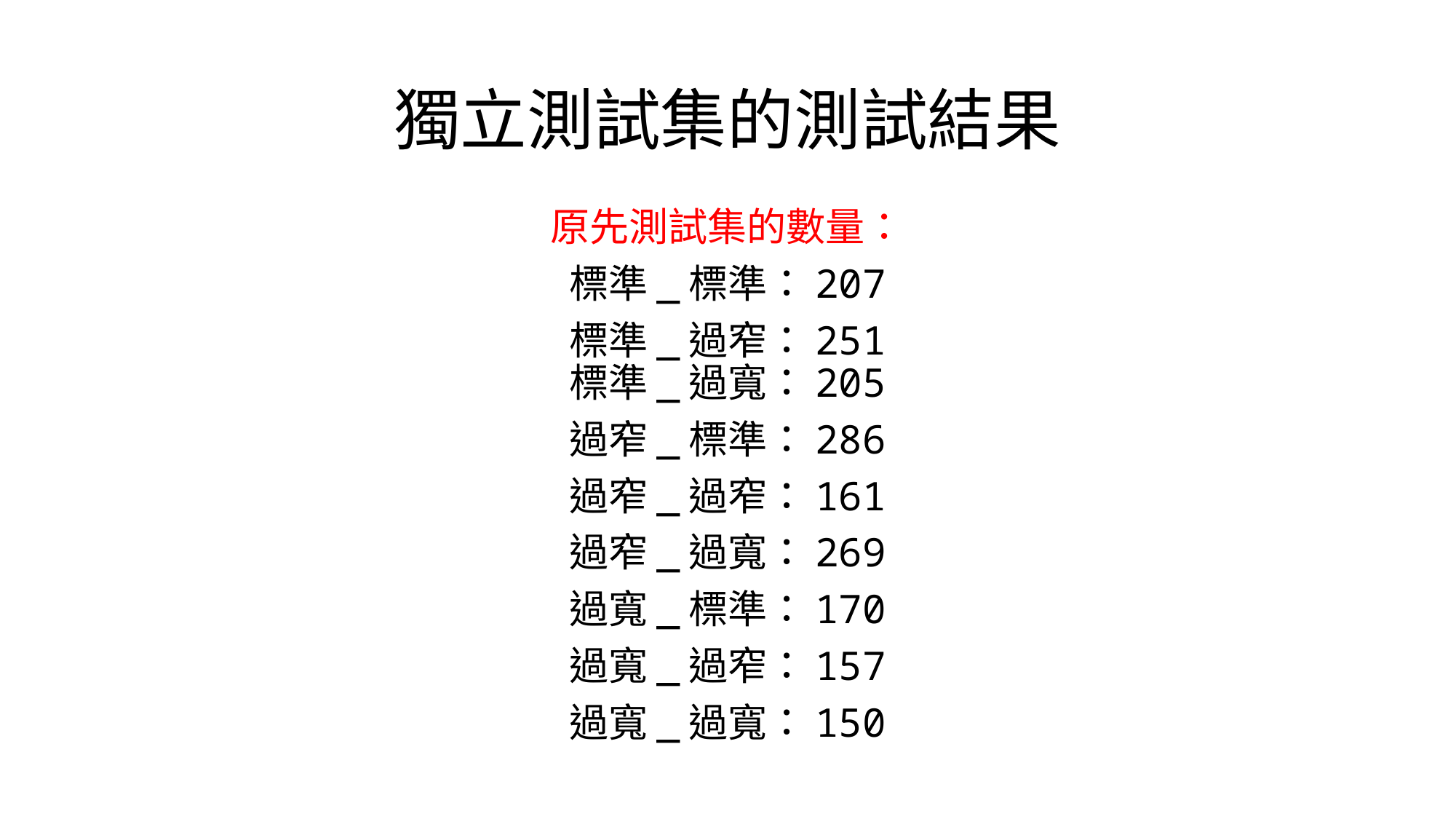

# 獨立測試集的測試結果
原先測試集的數量：
標準_標準：207
標準_過窄：251
標準_過寬：205
過窄_標準：286
過窄_過窄：161
過窄_過寬：269
過寬_標準：170
過寬_過窄：157
過寬_過寬：150